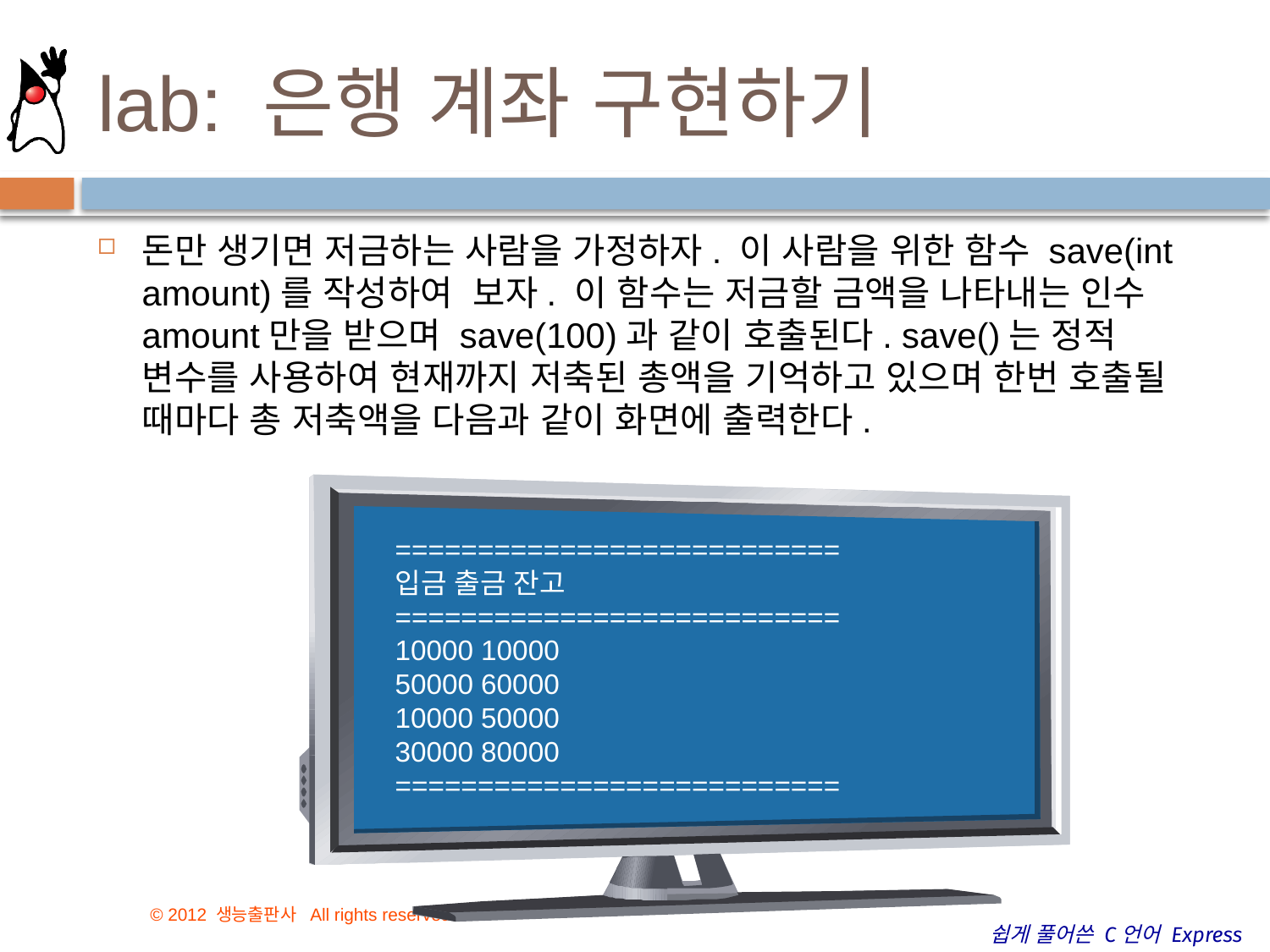

# lab: 은행 계좌 구현하기
돈만 생기면 저금하는 사람을 가정하자. 이 사람을 위한 함수 save(int amount)를 작성하여  보자. 이 함수는 저금할 금액을 나타내는 인수 amount만을 받으며 save(100)과 같이 호출된다. save()는 정적 변수를 사용하여 현재까지 저축된 총액을 기억하고 있으며 한번 호출될 때마다 총 저축액을 다음과 같이 화면에 출력한다.

===========================
입금 출금 잔고
===========================
10000 10000
50000 60000
10000 50000
30000 80000
===========================